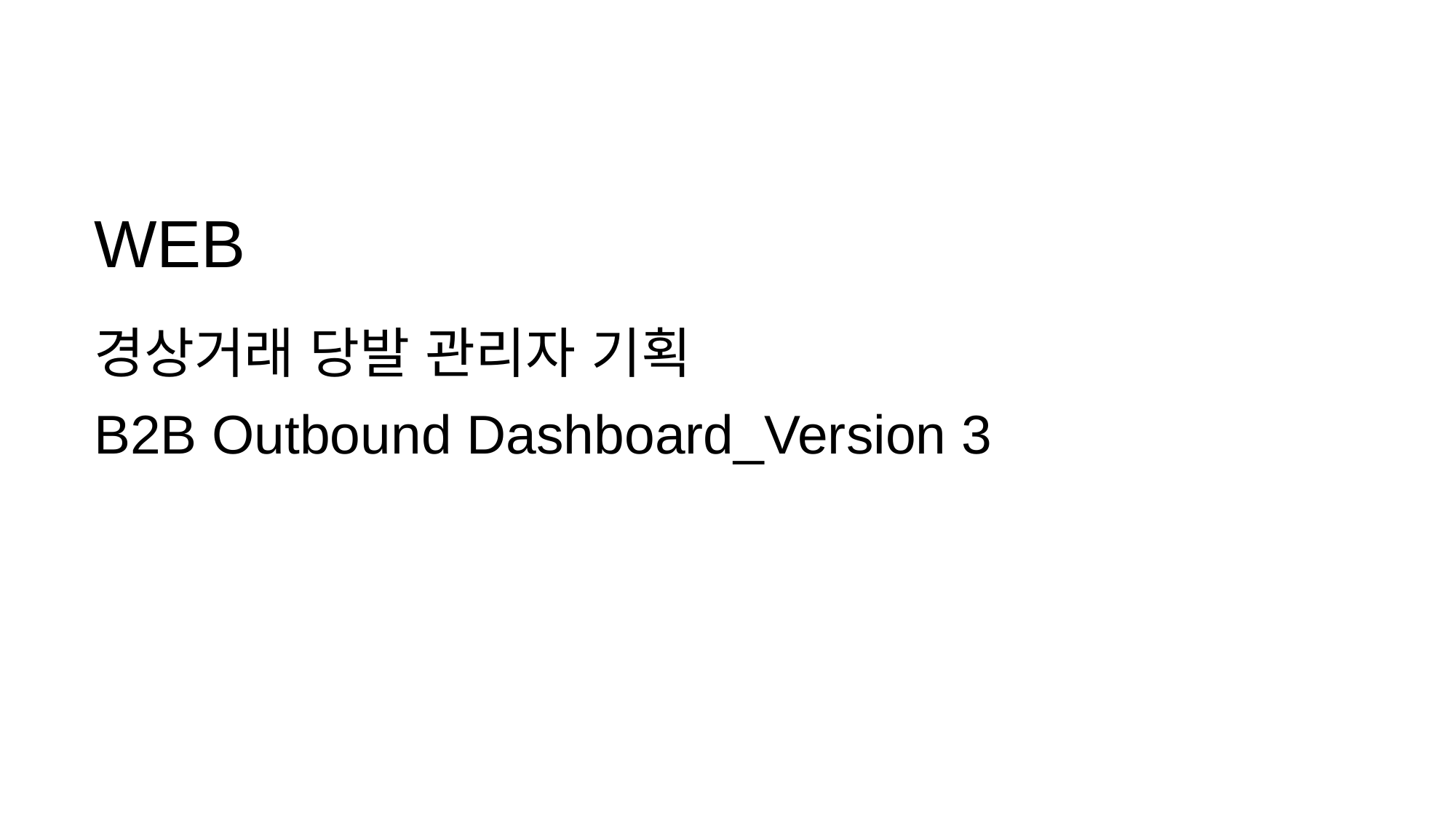

WEB
경상거래 당발 관리자 기획
B2B Outbound Dashboard_Version 3